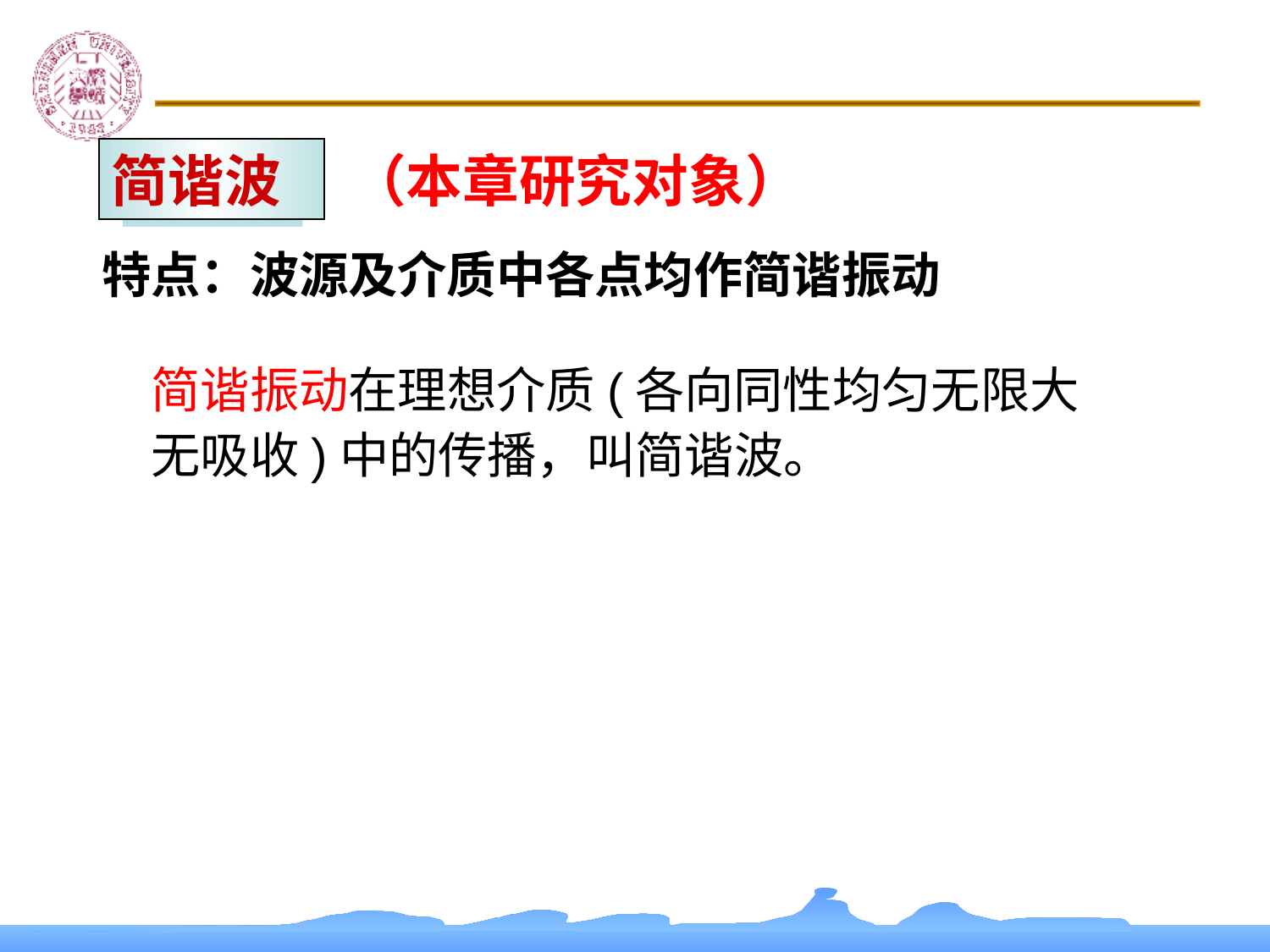

简谐波

（本章研究对象）
特点：波源及介质中各点均作简谐振动
简谐振动在理想介质(各向同性均匀无限大无吸收)中的传播，叫简谐波。